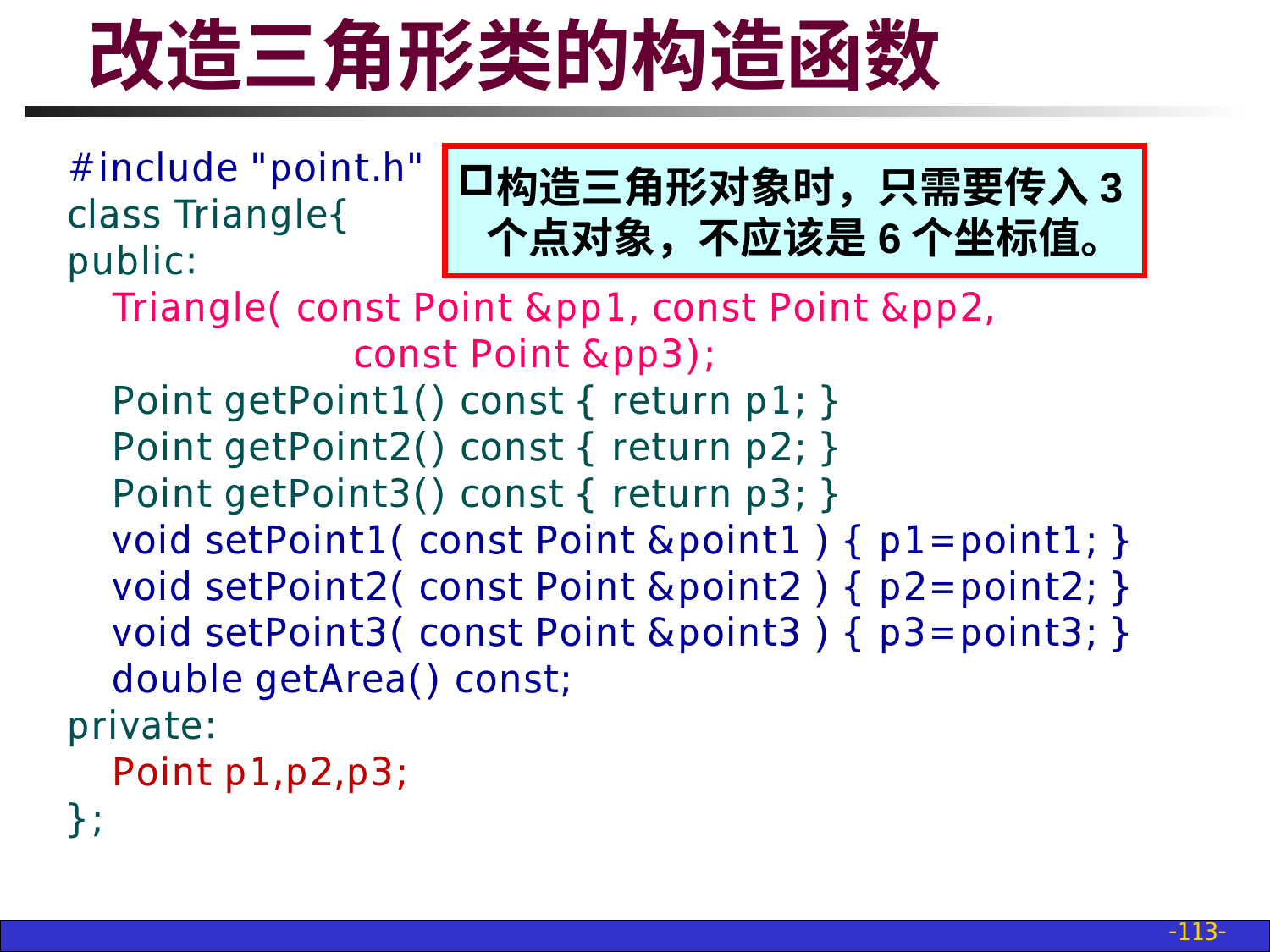

# 改造三角形类的构造函数
#include "point.h"
class Triangle{
public:
	Triangle( const Point &pp1, const Point &pp2,
		          const Point &pp3);
	Point getPoint1() const { return p1; }
	Point getPoint2() const { return p2; }
	Point getPoint3() const { return p3; }
	void setPoint1( const Point &point1 ) { p1=point1; }
	void setPoint2( const Point &point2 ) { p2=point2; }
	void setPoint3( const Point &point3 ) { p3=point3; }
	double getArea() const;
private:
	Point p1,p2,p3;
};
构造三角形对象时，只需要传入3
  个点对象，不应该是6个坐标值。
-113-